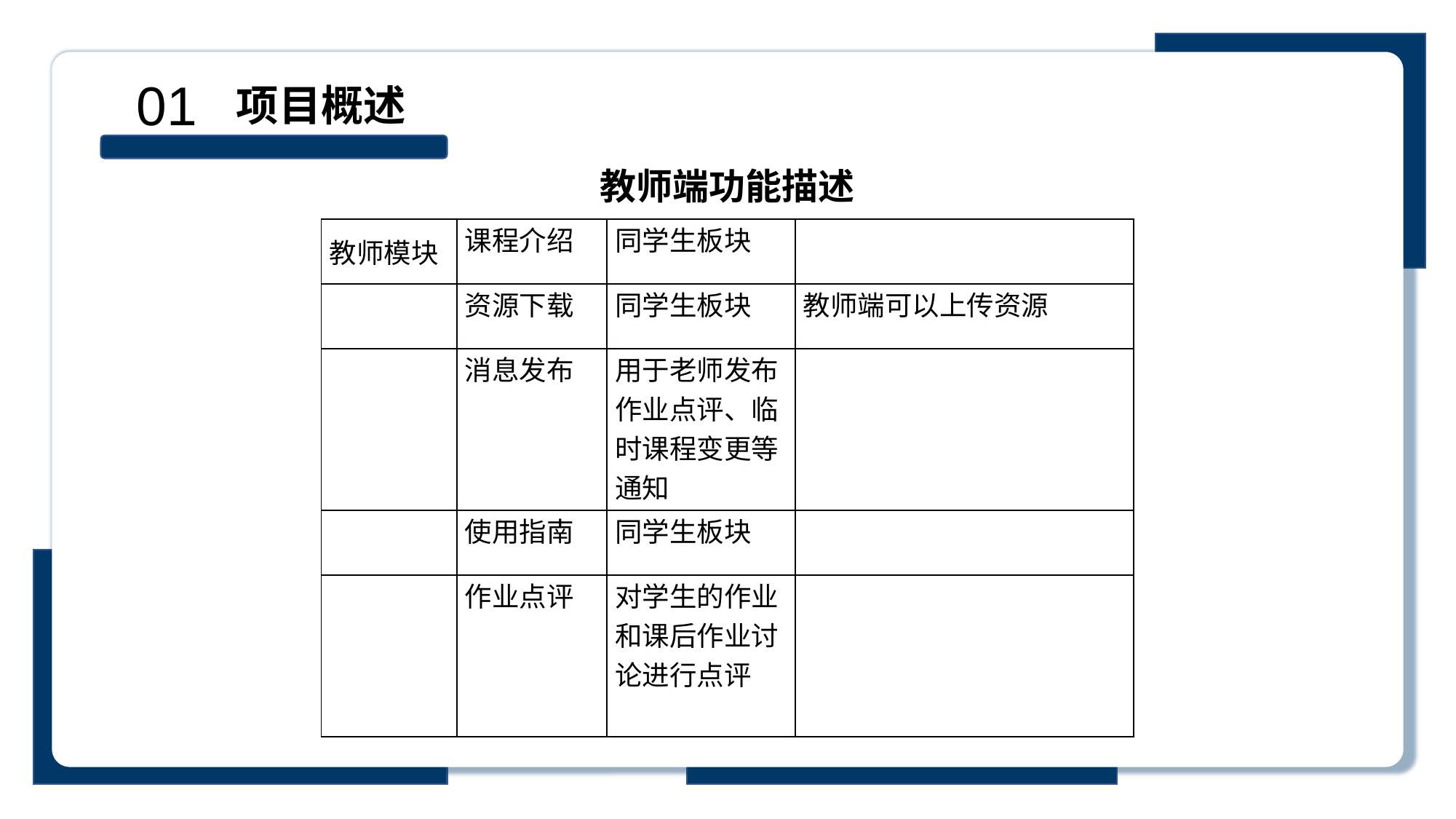

01
项目概述

教师端功能描述
| 教师模块 | 课程介绍 | 同学生板块 |  |
| --- | --- | --- | --- |
|  | 资源下载 | 同学生板块 | 教师端可以上传资源 |
|  | 消息发布 | 用于老师发布作业点评、临时课程变更等通知 |  |
|  | 使用指南 | 同学生板块 |  |
|  | 作业点评 | 对学生的作业和课后作业讨论进行点评 |  |